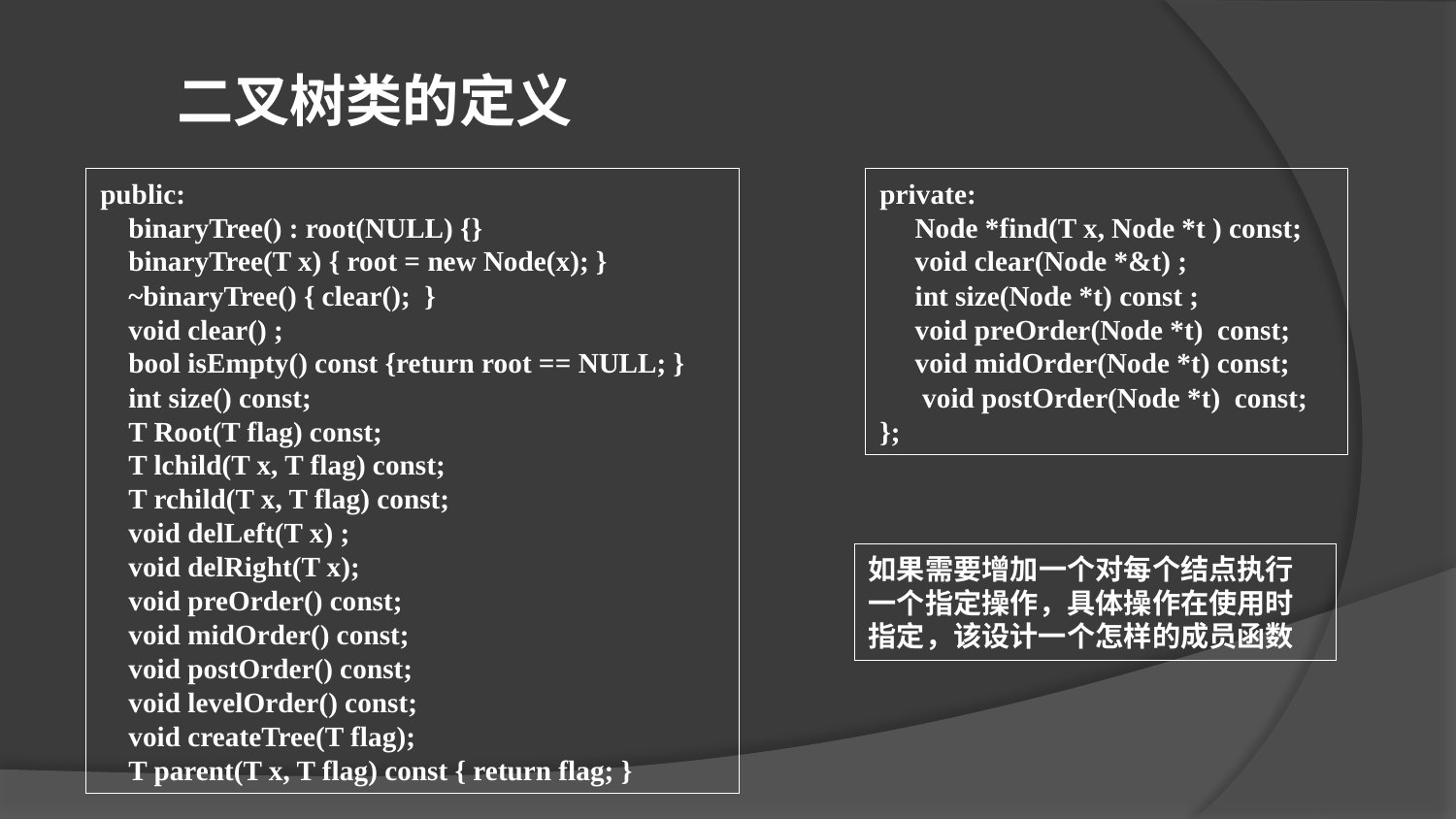

二叉树类的定义
public:
    binaryTree() : root(NULL) {}
    binaryTree(T x) { root = new Node(x); }
    ~binaryTree() { clear();  }
    void clear() ;
    bool isEmpty() const {return root == NULL; }
    int size() const;
    T Root(T flag) const;
    T lchild(T x, T flag) const;
    T rchild(T x, T flag) const;
    void delLeft(T x) ;
    void delRight(T x);
    void preOrder() const;
    void midOrder() const;
    void postOrder() const;
    void levelOrder() const;
    void createTree(T flag);
    T parent(T x, T flag) const { return flag; }
private:
     Node *find(T x, Node *t ) const;
     void clear(Node *&t) ;
     int size(Node *t) const ;
     void preOrder(Node *t)  const;
     void midOrder(Node *t) const;
      void postOrder(Node *t)  const;
};
如果需要增加一个对每个结点执行一个指定操作，具体操作在使用时指定，该设计一个怎样的成员函数